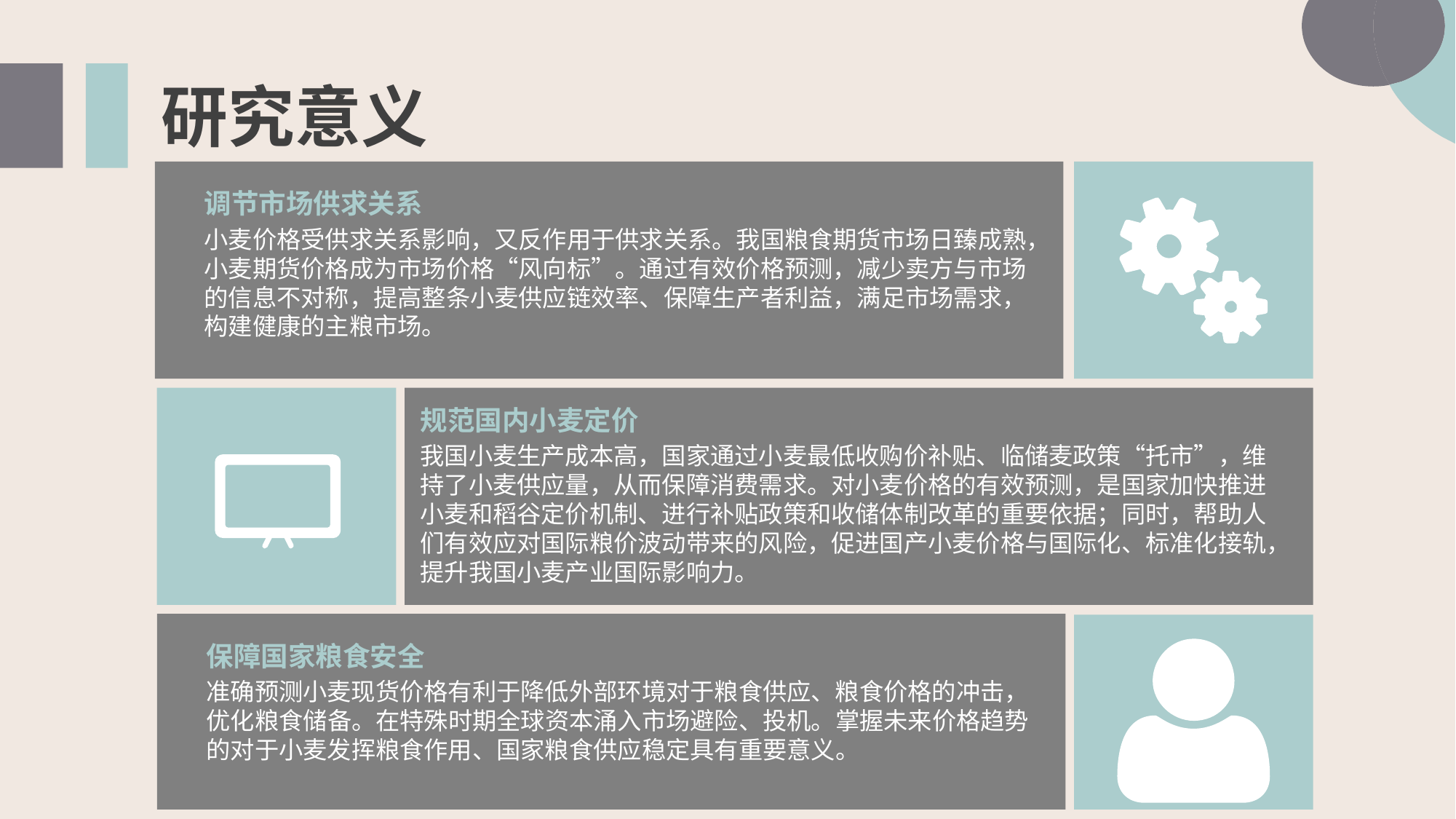

研究意义

调节市场供求关系
小麦价格受供求关系影响，又反作用于供求关系。我国粮食期货市场日臻成熟，小麦期货价格成为市场价格“风向标”。通过有效价格预测，减少卖方与市场的信息不对称，提高整条小麦供应链效率、保障生产者利益，满足市场需求，构建健康的主粮市场。

规范国内小麦定价
我国小麦生产成本高，国家通过小麦最低收购价补贴、临储麦政策“托市”，维持了小麦供应量，从而保障消费需求。对小麦价格的有效预测，是国家加快推进小麦和稻谷定价机制、进行补贴政策和收储体制改革的重要依据；同时，帮助人们有效应对国际粮价波动带来的风险，促进国产小麦价格与国际化、标准化接轨，提升我国小麦产业国际影响力。

保障国家粮食安全
准确预测小麦现货价格有利于降低外部环境对于粮食供应、粮食价格的冲击，优化粮食储备。在特殊时期全球资本涌入市场避险、投机。掌握未来价格趋势的对于小麦发挥粮食作用、国家粮食供应稳定具有重要意义。